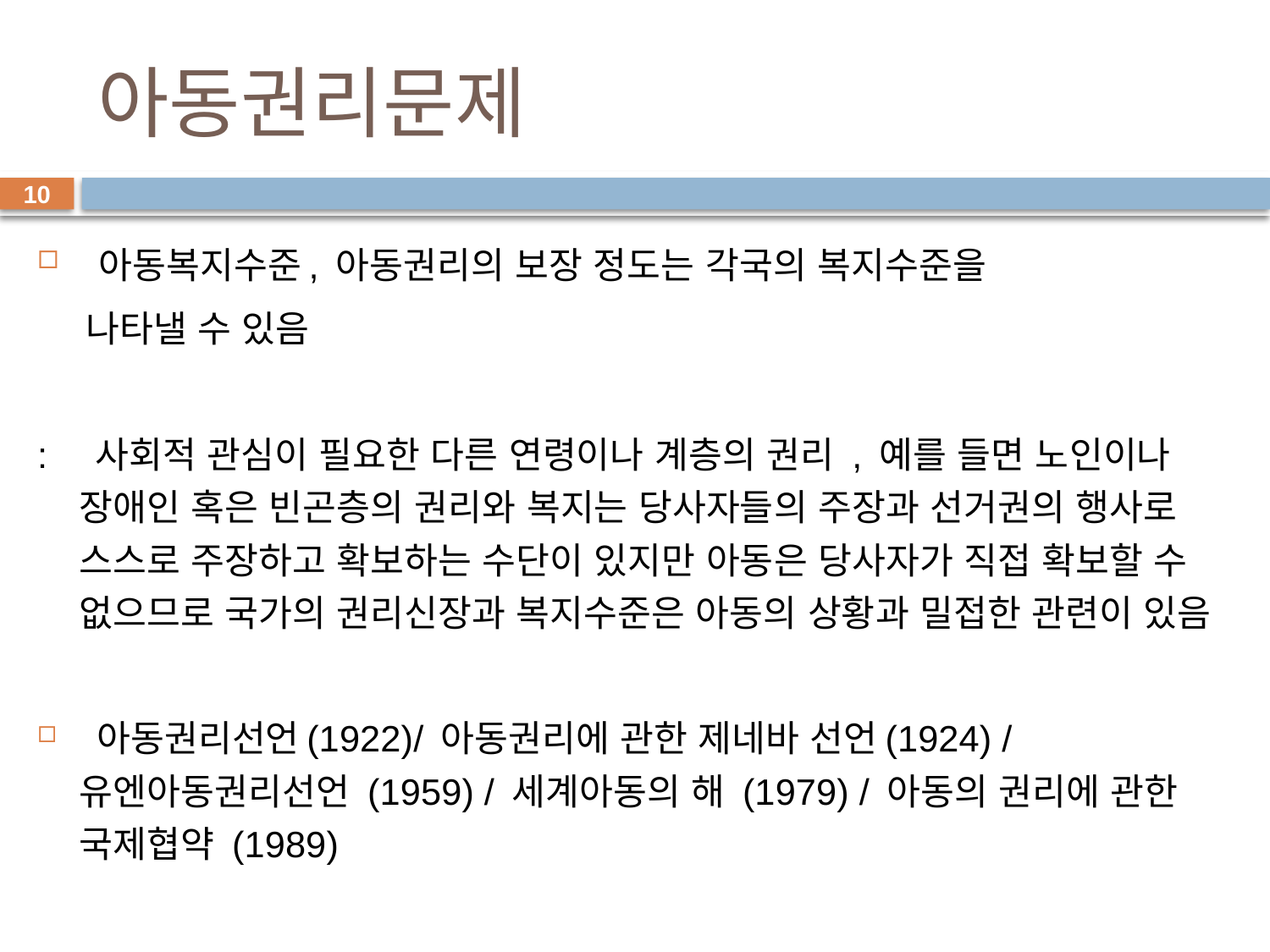

# 아동권리문제
10
 아동복지수준, 아동권리의 보장 정도는 각국의 복지수준을
    나타낼 수 있음

:    사회적 관심이 필요한 다른 연령이나 계층의 권리 , 예를 들면 노인이나 장애인 혹은 빈곤층의 권리와 복지는 당사자들의 주장과 선거권의 행사로 스스로 주장하고 확보하는 수단이 있지만 아동은 당사자가 직접 확보할 수 없으므로 국가의 권리신장과 복지수준은 아동의 상황과 밀접한 관련이 있음

 아동권리선언(1922)/ 아동권리에 관한 제네바 선언(1924) / 유엔아동권리선언 (1959) / 세계아동의 해 (1979) / 아동의 권리에 관한 국제협약 (1989)